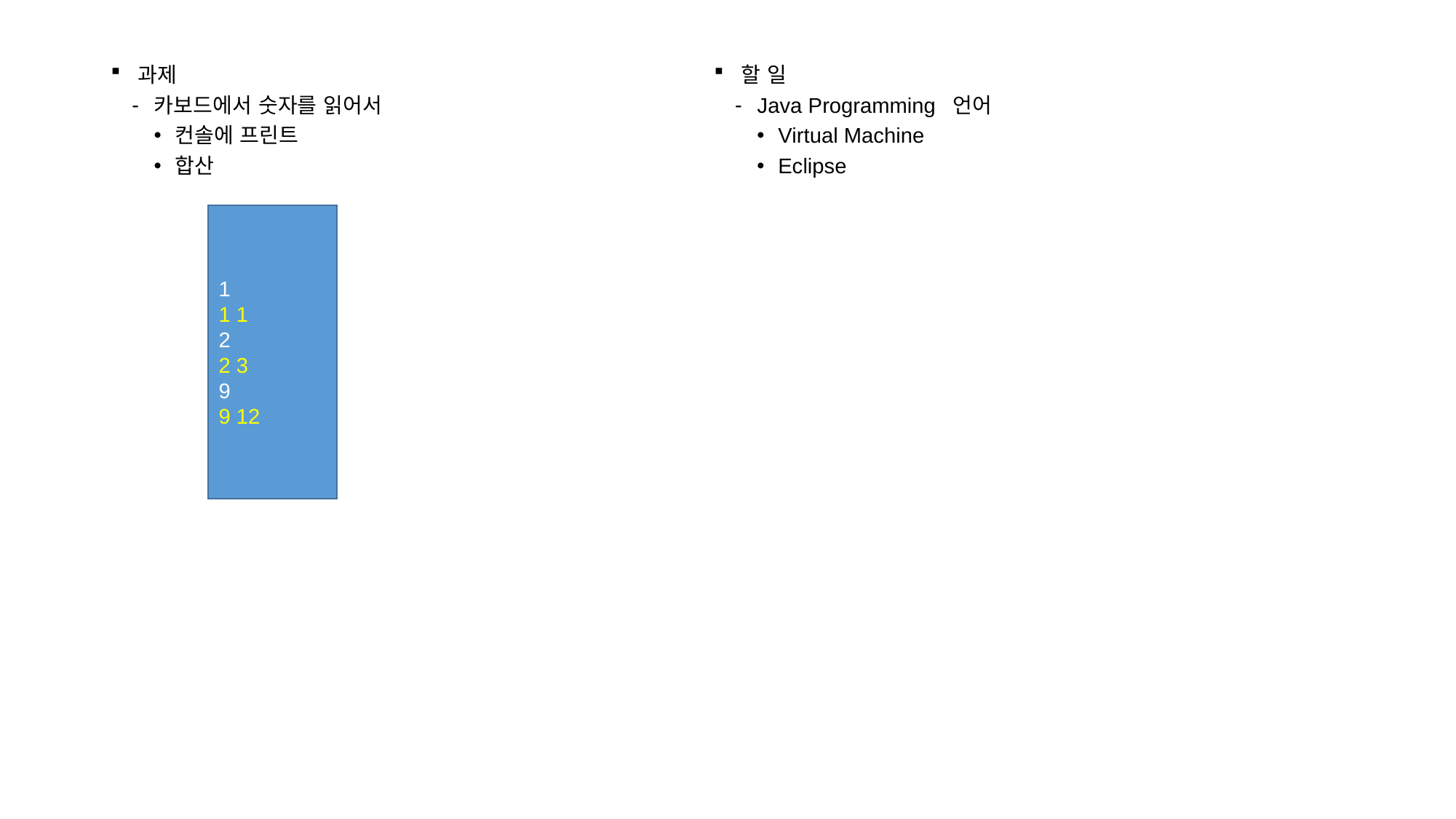

과제
카보드에서 숫자를 읽어서
컨솔에 프린트
합산
할 일
Java Programming  언어
Virtual Machine
Eclipse
1
1 1
2
2 3
9
9 12